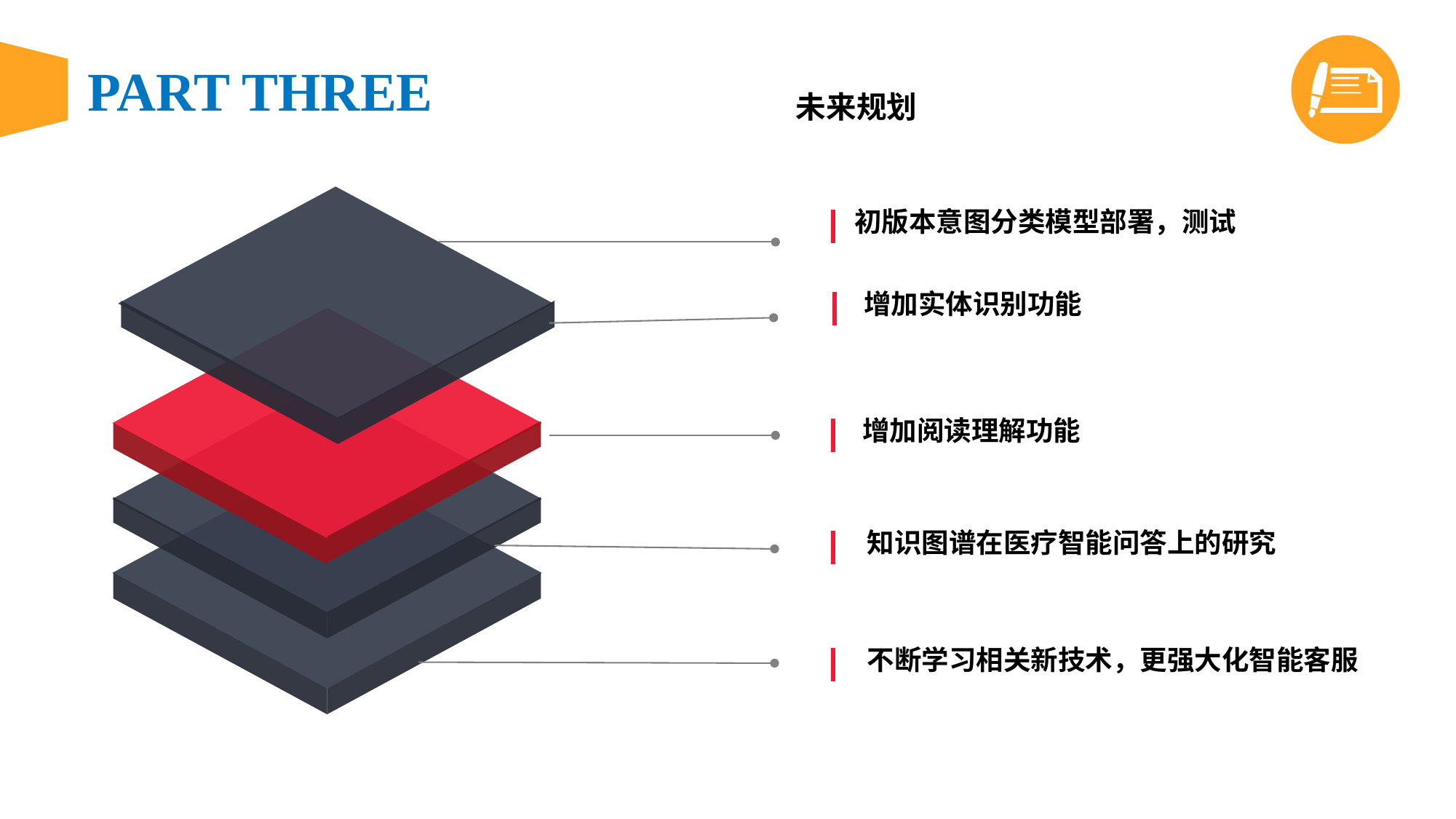

未来规划

初版本意图分类模型部署，测试
增加实体识别功能
增加阅读理解功能

 知识图谱在医疗智能问答上的研究
 不断学习相关新技术，更强大化智能客服